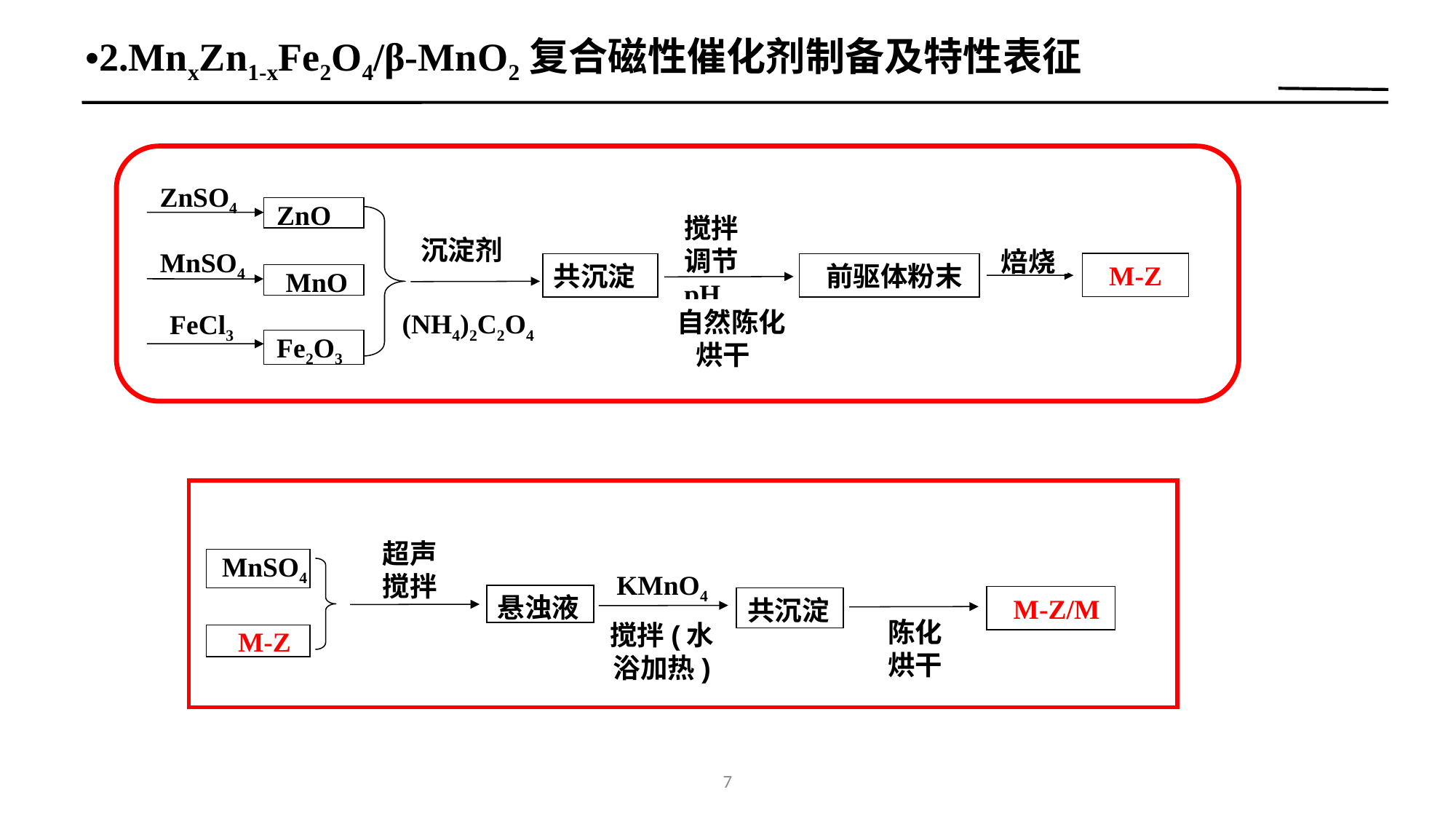

2.MnxZn1-xFe2O4/β-MnO2复合磁性催化剂制备及特性表征

ZnSO4
ZnO

搅拌
调节pH

沉淀剂
焙烧
MnSO4
M-Z
共沉淀
前驱体粉末
MnO

自然陈化
  烘干
(NH4)2C2O4
FeCl3
Fe2O3

超声
搅拌
MnSO4

KMnO4
悬浊液
M-Z/M
共沉淀

陈化
烘干
搅拌(水
浴加热)
M-Z
7